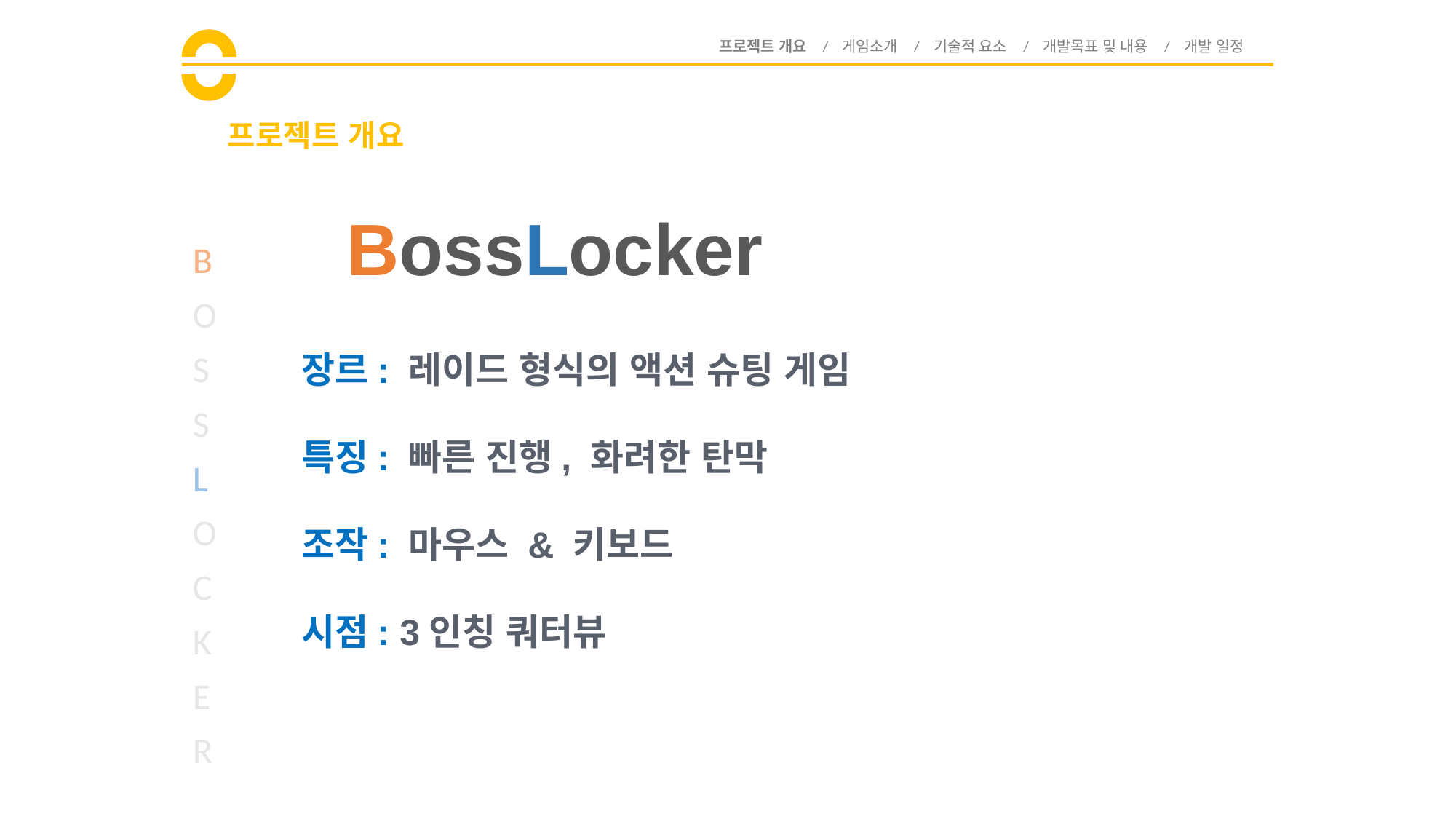

프로젝트 개요   /   게임소개   /   기술적 요소   /   개발목표 및 내용   /   개발 일정

# 프로젝트 개요
BossLocker

B
O
S
S
L
O
C
K
E
R

장르: 레이드 형식의 액션 슈팅 게임

특징: 빠른 진행, 화려한 탄막

조작: 마우스 & 키보드

시점: 3인칭 쿼터뷰